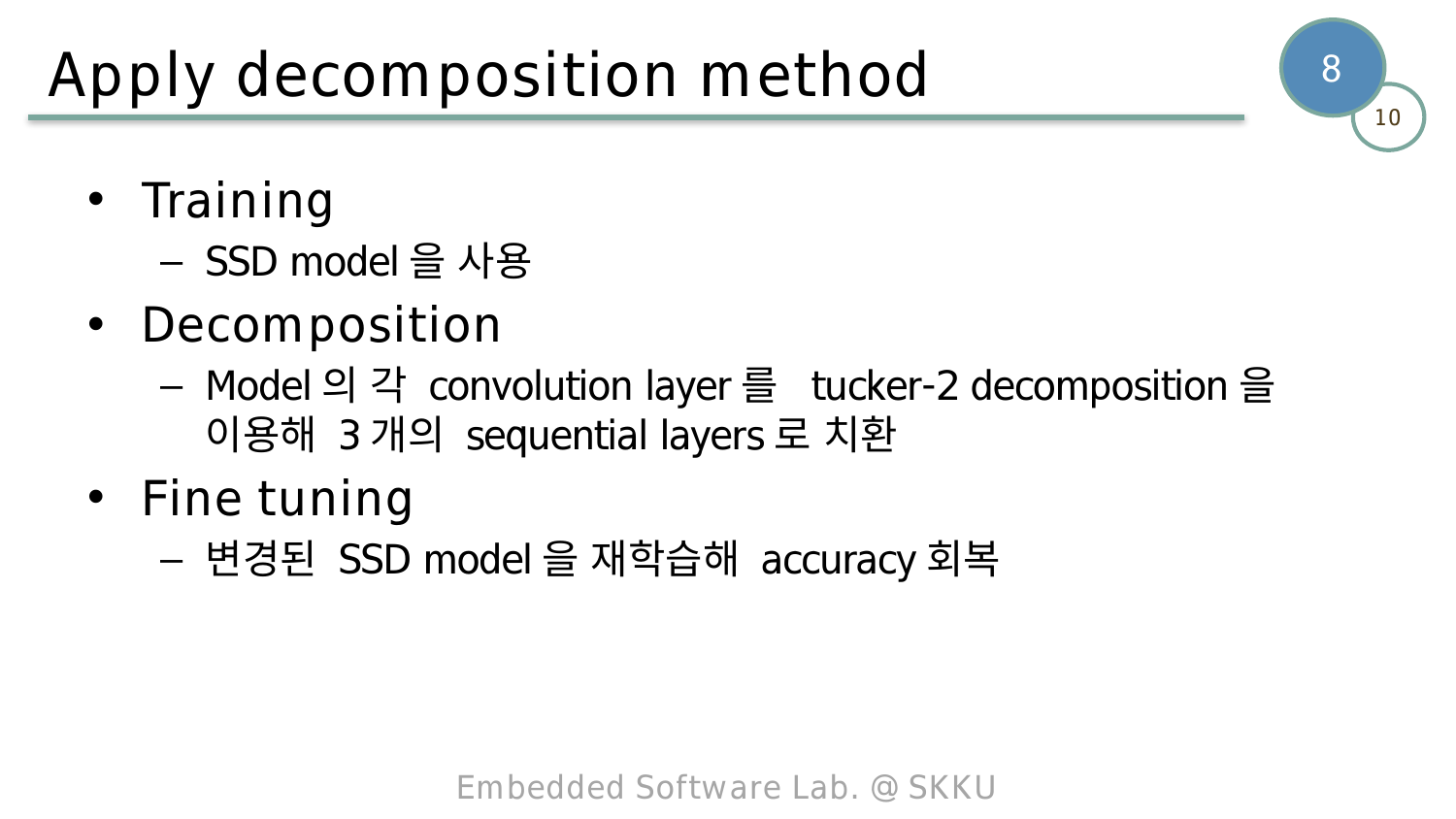

# Apply decomposition method
Training
SSD model을 사용
Decomposition
Model의 각 convolution layer를  tucker-2 decomposition을 이용해 3개의 sequential layers로 치환
Fine tuning
변경된 SSD model을 재학습해 accuracy회복